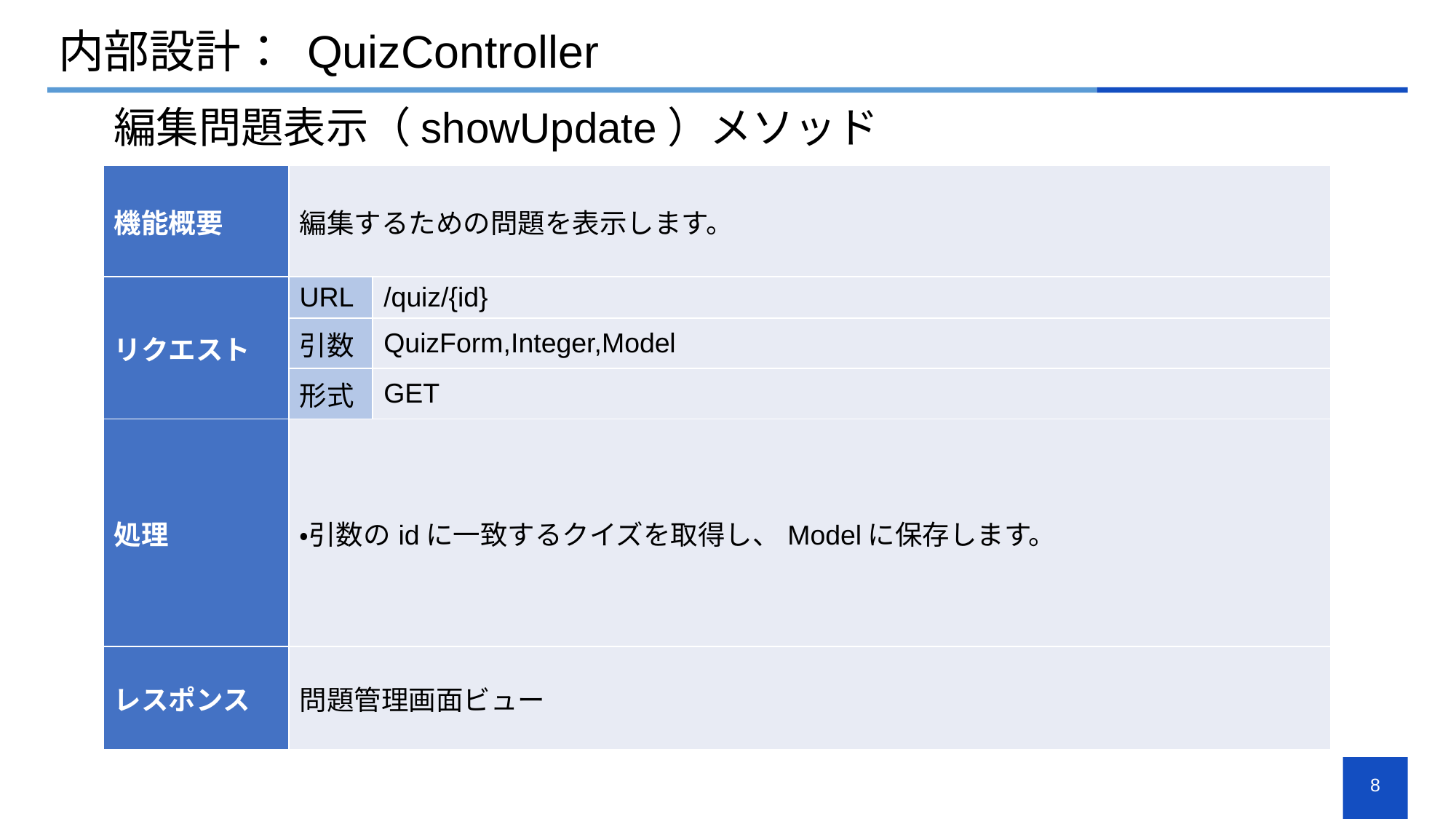

# 内部設計： QuizController
編集問題表示（showUpdate）メソッド
| 機能概要 | 編集するための問題を表示します。 |  |
| --- | --- | --- |
| リクエスト | URL | /quiz/{id} |
|  | 引数 | QuizForm,Integer,Model |
|  | 形式 | GET |
| 処理 | ・引数のidに一致するクイズを取得し、Modelに保存します。 |  |
| レスポンス | 問題管理画面ビュー |  |
8